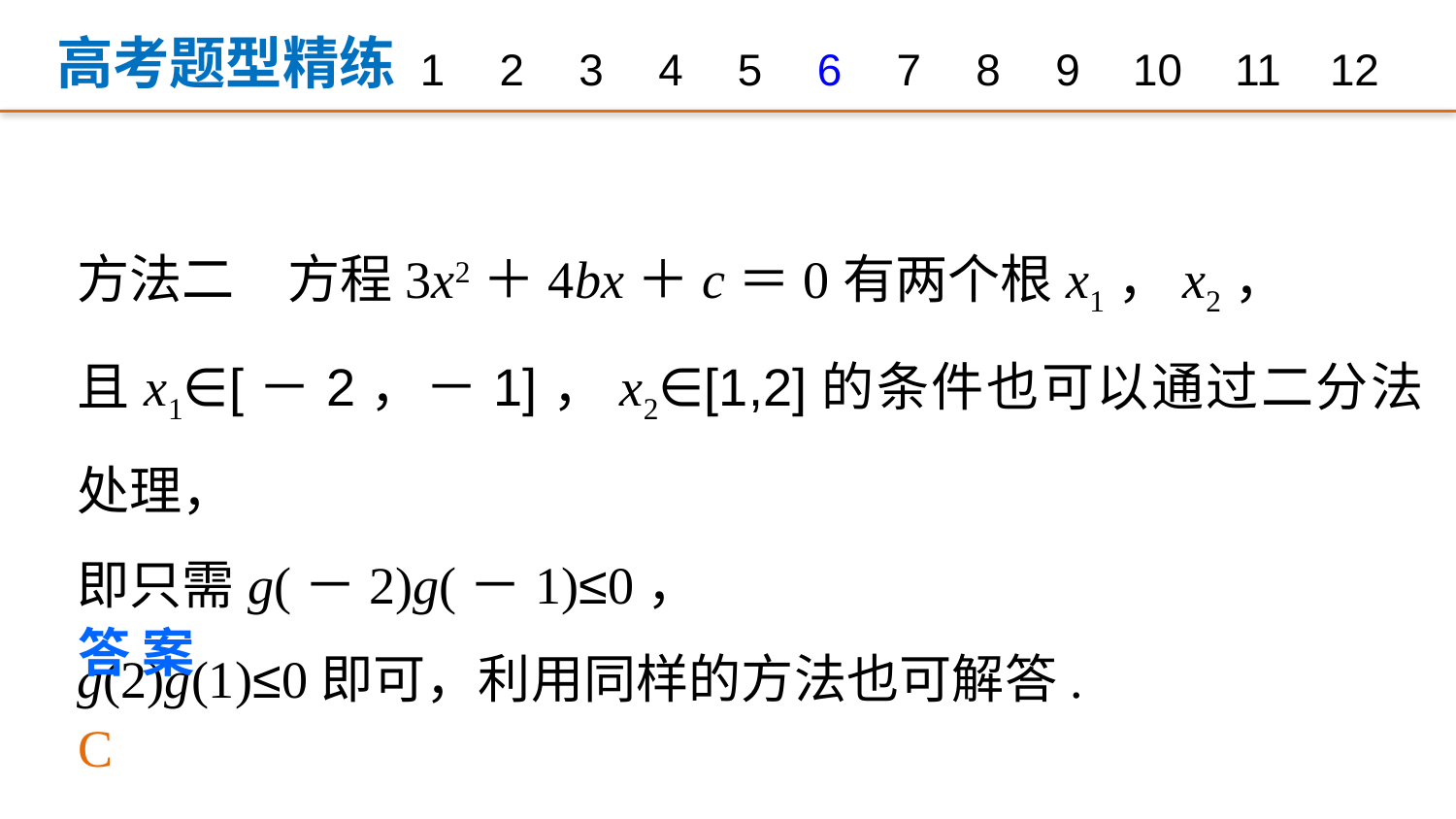

高考题型精练
1
2
3
4
5
6
7
8
9
12
10
11
方法二　方程3x2＋4bx＋c＝0有两个根x1，x2，
且x1∈[－2，－1]，x2∈[1,2]的条件也可以通过二分法处理，
即只需g(－2)g(－1)≤0，
g(2)g(1)≤0即可，利用同样的方法也可解答.
答案　C